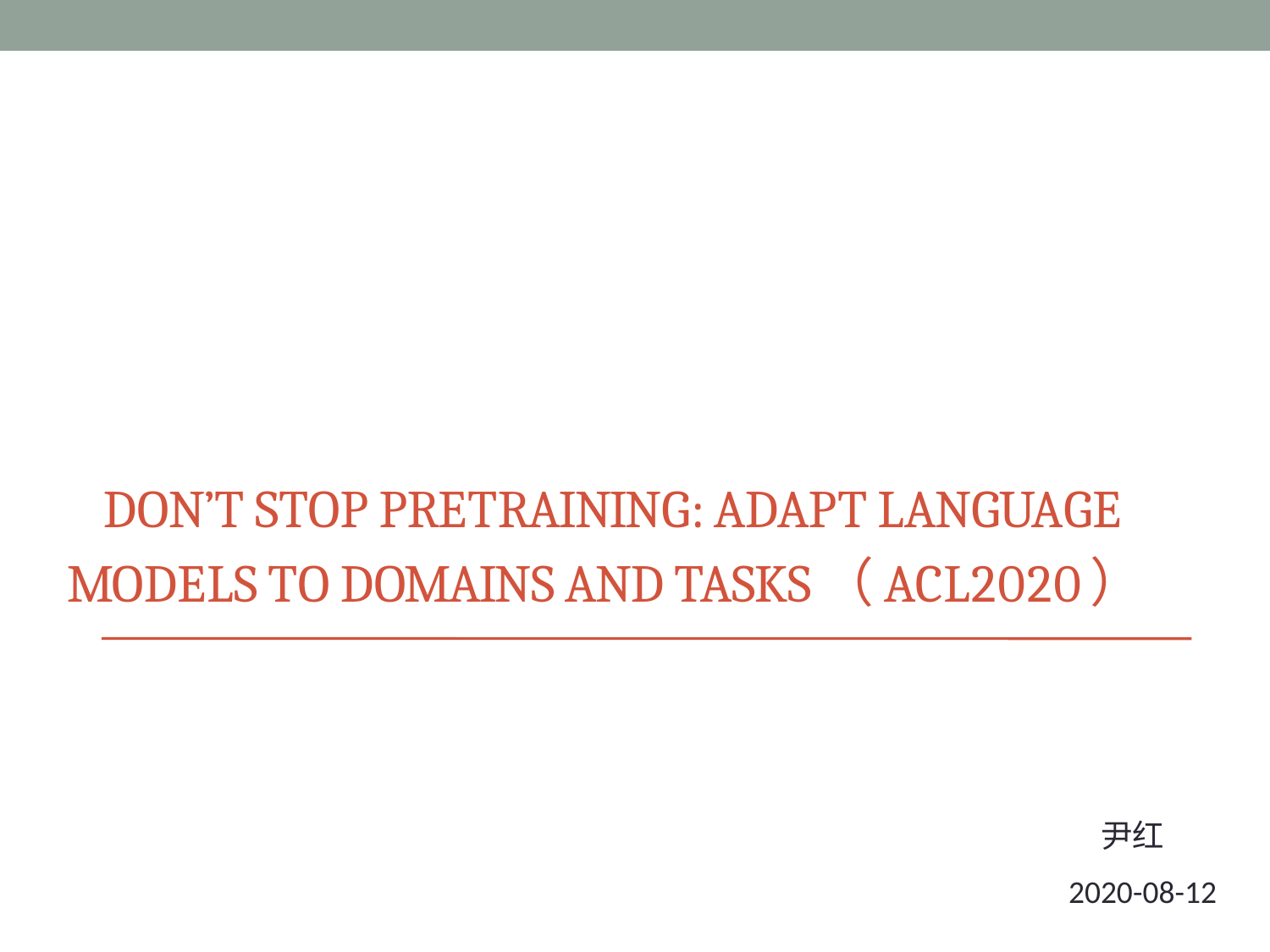

# Don’t Stop Pretraining: Adapt Language Models to Domains and Tasks（ACL2020）
尹红
2020-08-12